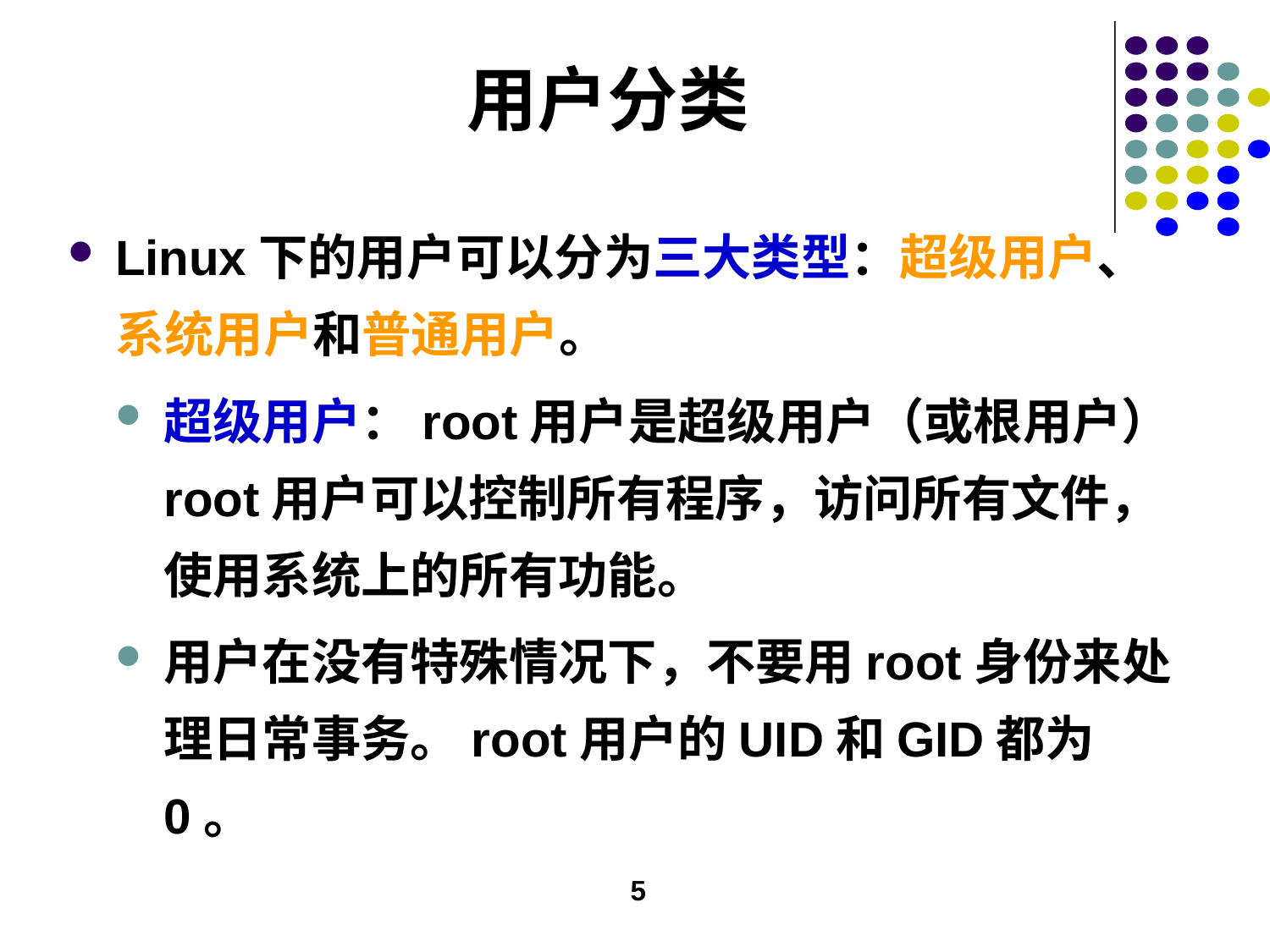

# 用户分类
Linux下的用户可以分为三大类型：超级用户、系统用户和普通用户。
超级用户：root用户是超级用户（或根用户）root用户可以控制所有程序，访问所有文件，使用系统上的所有功能。
用户在没有特殊情况下，不要用root身份来处理日常事务。root用户的UID和GID都为0。
5